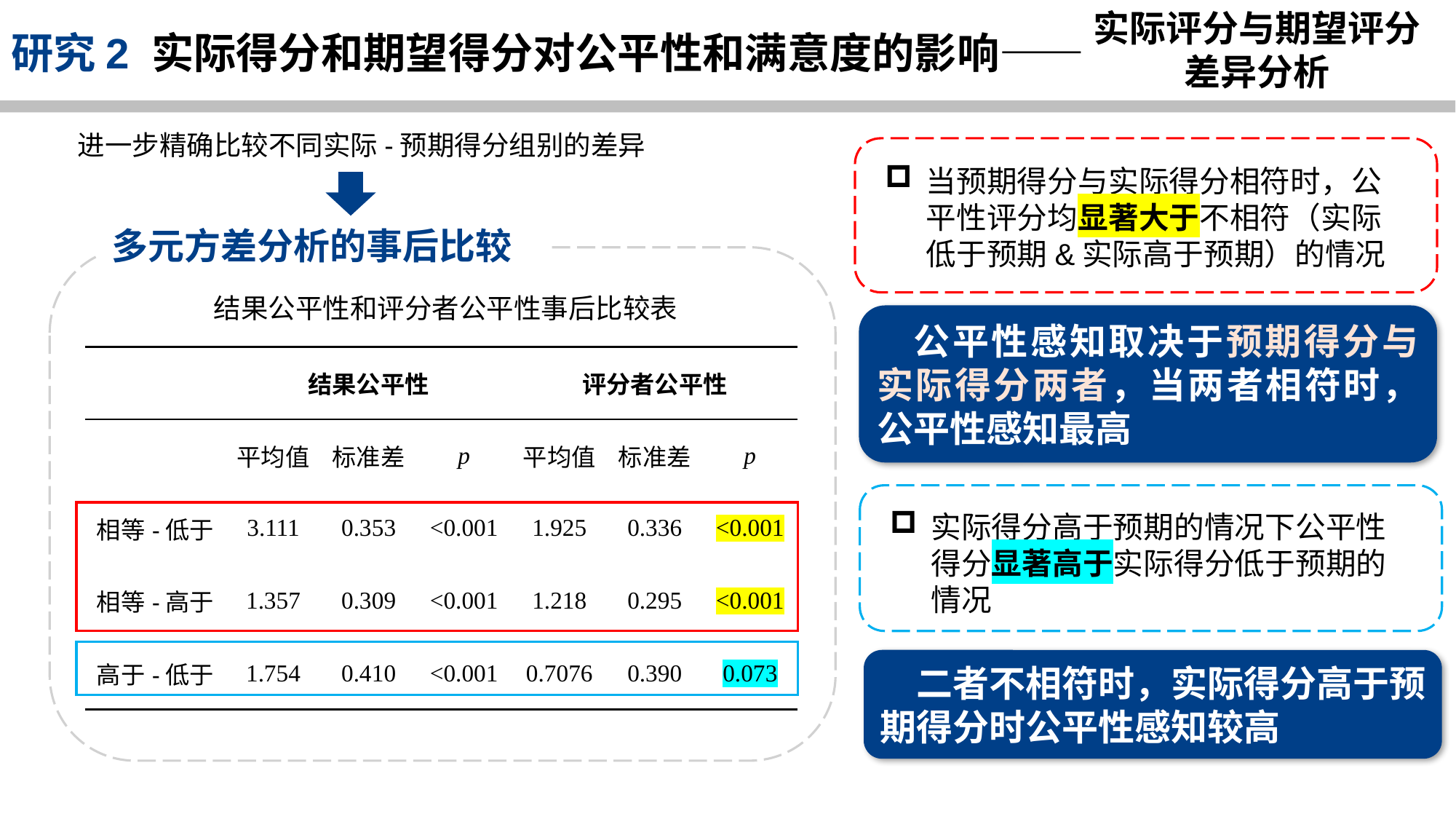

实际评分与期望评分差异分析
# 研究2 实际得分和期望得分对公平性和满意度的影响——
进一步精确比较不同实际-预期得分组别的差异

当预期得分与实际得分相符时，公平性评分均显著大于不相符（实际低于预期&实际高于预期）的情况

多元方差分析的事后比较

结果公平性和评分者公平性事后比较表
公平性感知取决于预期得分与实际得分两者，当两者相符时，公平性感知最高
|  | 结果公平性 |  |  | 评分者公平性 |  |  |
| --- | --- | --- | --- | --- | --- | --- |
|  | 平均值 | 标准差 | p | 平均值 | 标准差 | p |
| 相等-低于 | 3.111 | 0.353 | <0.001 | 1.925 | 0.336 | <0.001 |
| 相等-高于 | 1.357 | 0.309 | <0.001 | 1.218 | 0.295 | <0.001 |
| 高于-低于 | 1.754 | 0.410 | <0.001 | 0.7076 | 0.390 | 0.073 |

实际得分高于预期的情况下公平性得分显著高于实际得分低于预期的情况

二者不相符时，实际得分高于预期得分时公平性感知较高